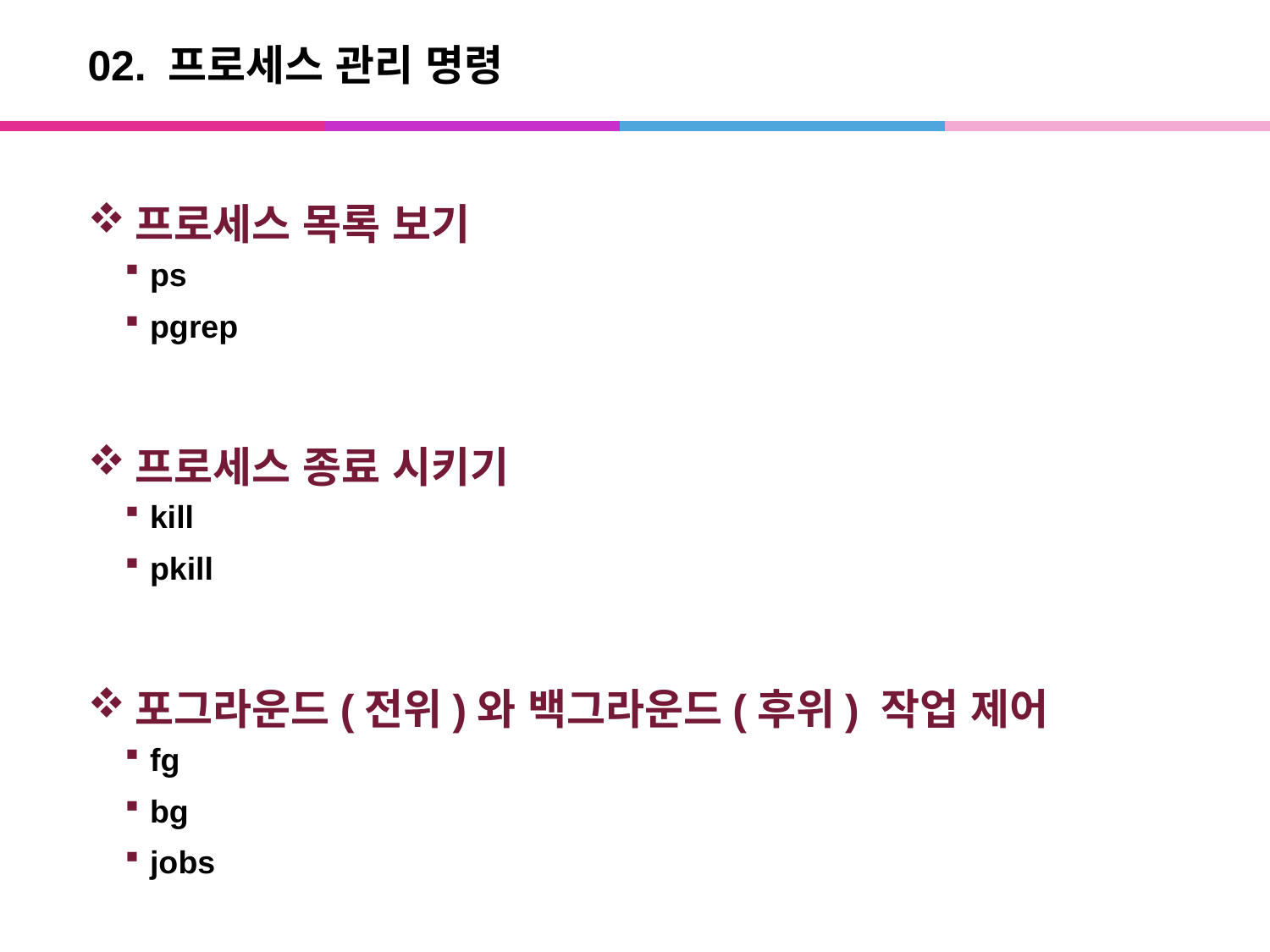

# 02. 프로세스 관리 명령
프로세스 목록 보기
ps
pgrep

프로세스 종료 시키기
kill
pkill

포그라운드(전위)와 백그라운드(후위) 작업 제어
fg
bg
jobs